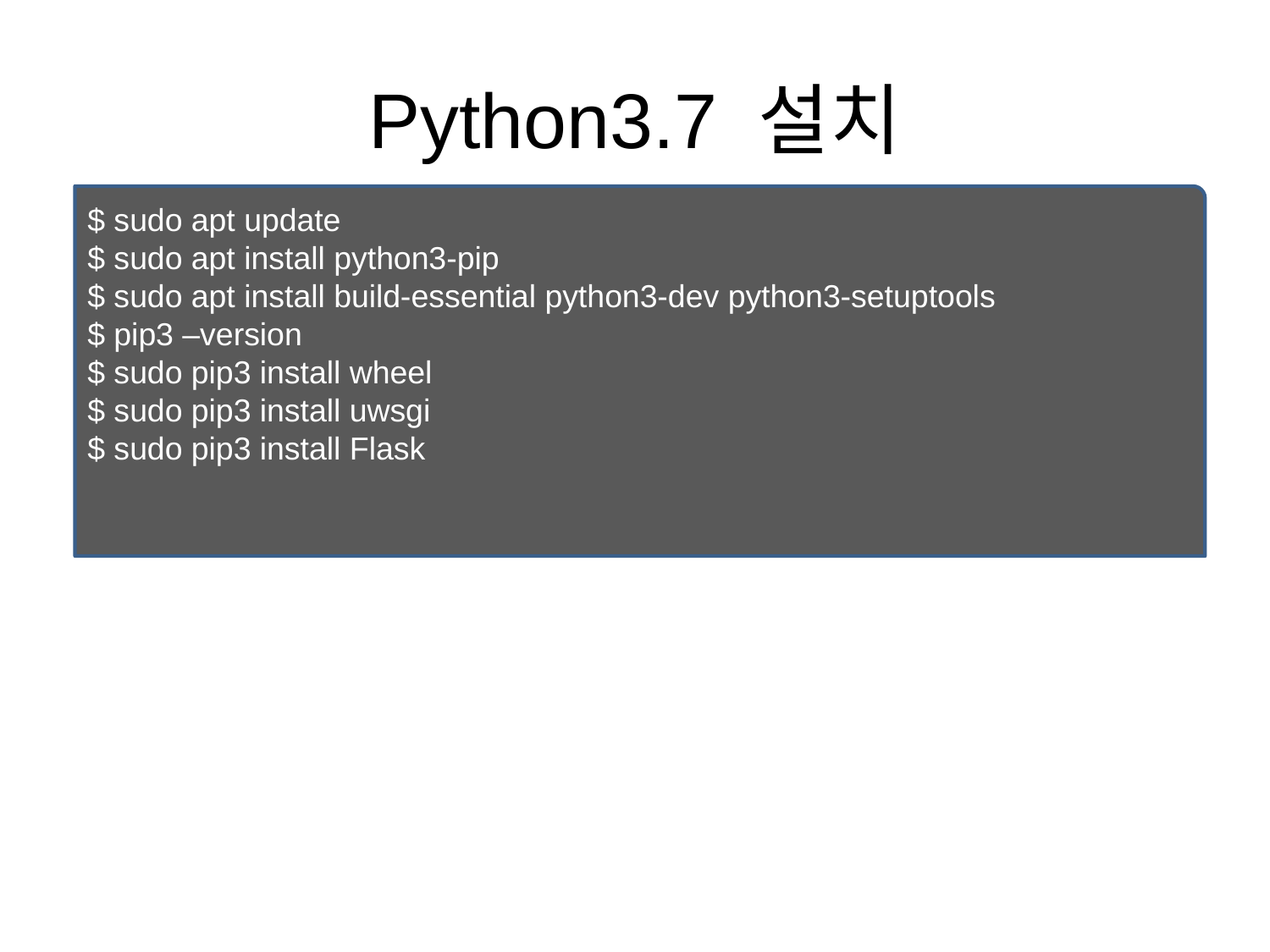

# Python3.7 설치
$ sudo apt update
$ sudo apt install python3-pip
$ sudo apt install build-essential python3-dev python3-setuptools
$ pip3 –version
$ sudo pip3 install wheel
$ sudo pip3 install uwsgi
$ sudo pip3 install Flask